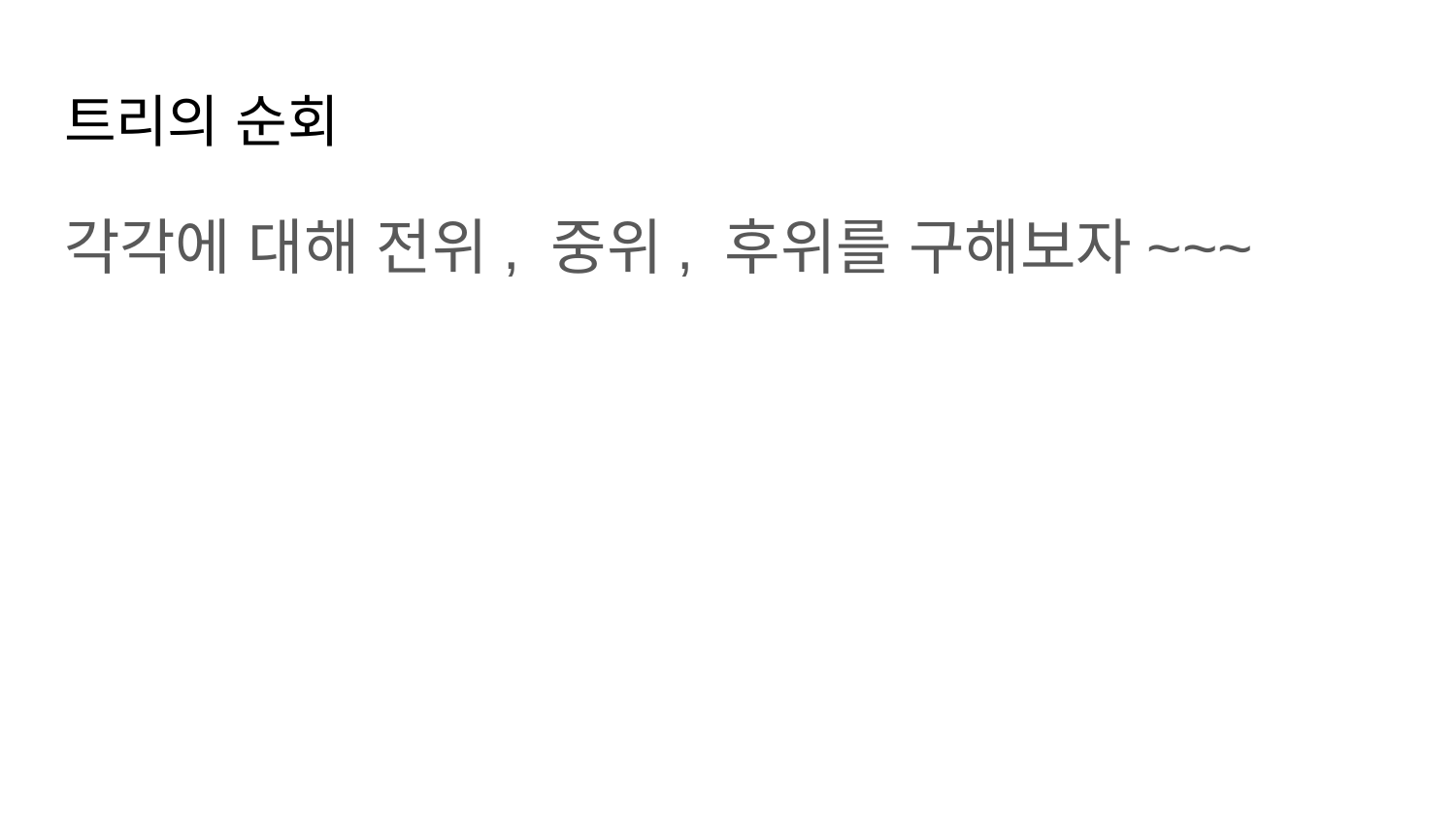

# 트리의 순회
각각에 대해 전위, 중위, 후위를 구해보자~~~